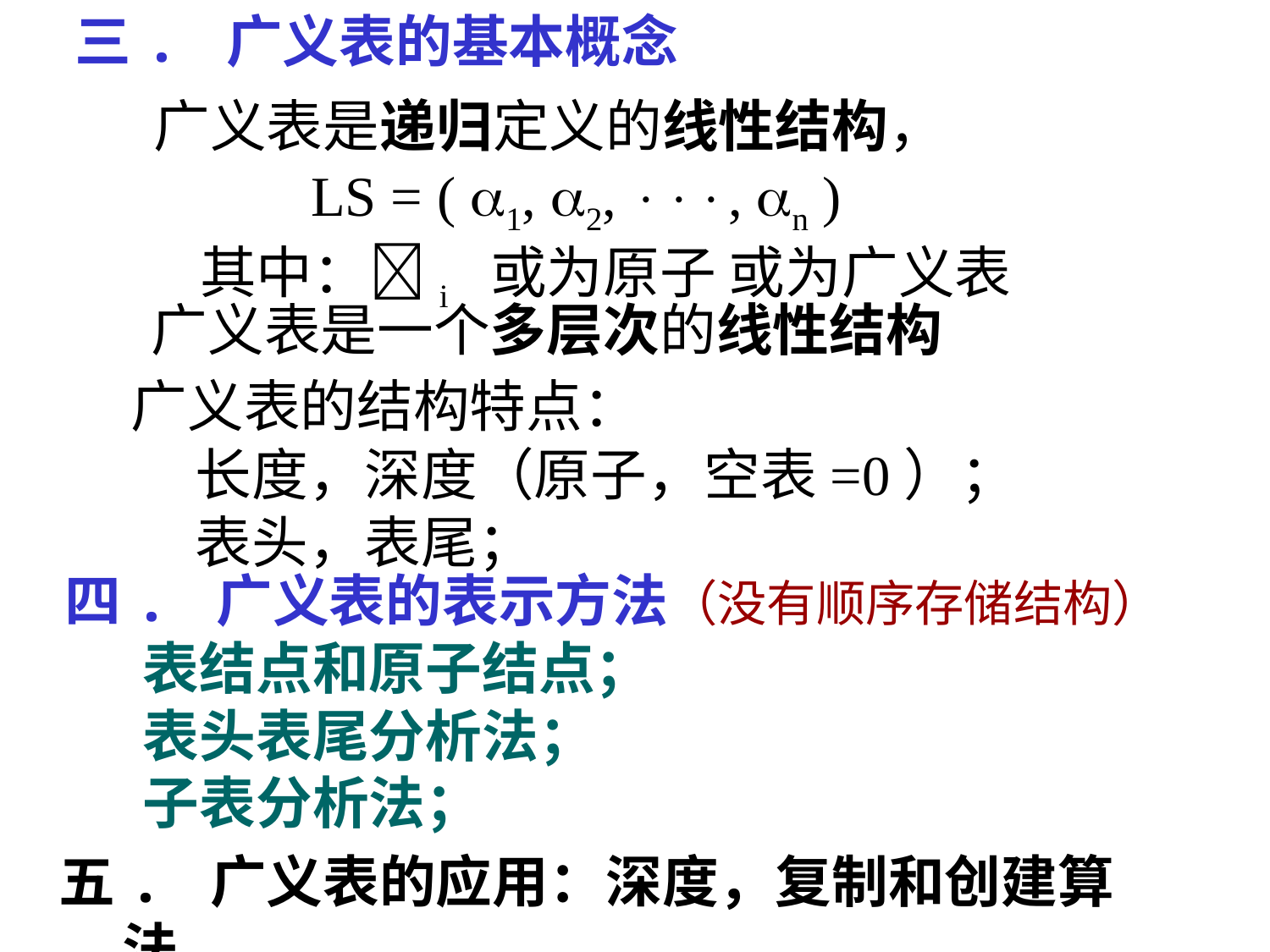

三. 广义表的基本概念
广义表是递归定义的线性结构，
       LS = ( α1, α2, ⋅⋅⋅, αn )
其中：αi  或为原子 或为广义表
广义表是一个多层次的线性结构
广义表的结构特点：
    长度，深度（原子，空表=0）；
    表头，表尾；
四. 广义表的表示方法（没有顺序存储结构）
     表结点和原子结点；
     表头表尾分析法；
     子表分析法；
五. 广义表的应用：深度，复制和创建算法